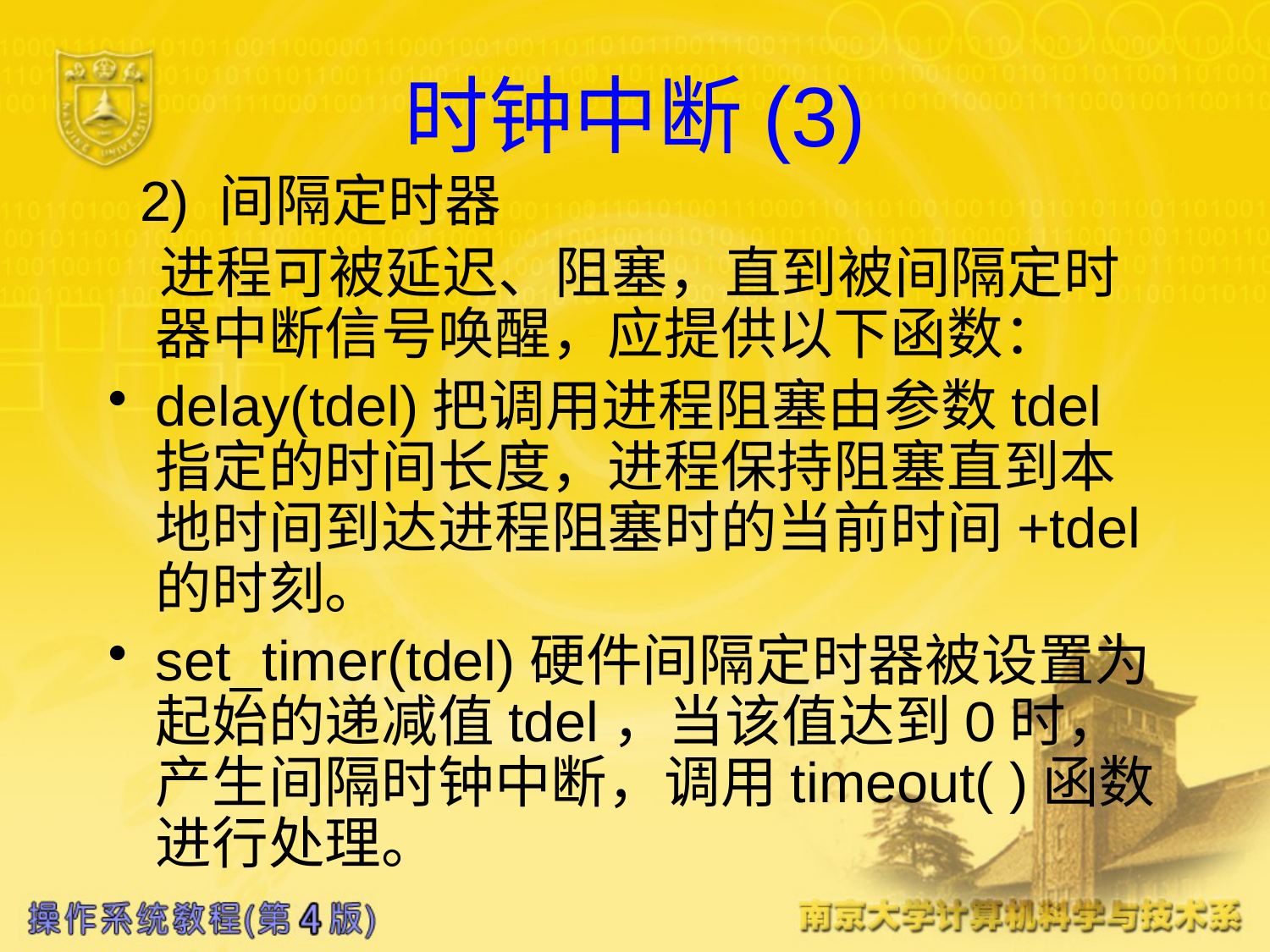

# 时钟中断(3)
   2) 间隔定时器
   进程可被延迟、阻塞，直到被间隔定时器中断信号唤醒，应提供以下函数：
delay(tdel)把调用进程阻塞由参数tdel指定的时间长度，进程保持阻塞直到本地时间到达进程阻塞时的当前时间+tdel的时刻。
set_timer(tdel)硬件间隔定时器被设置为起始的递减值tdel，当该值达到0时，产生间隔时钟中断，调用timeout( )函数进行处理。